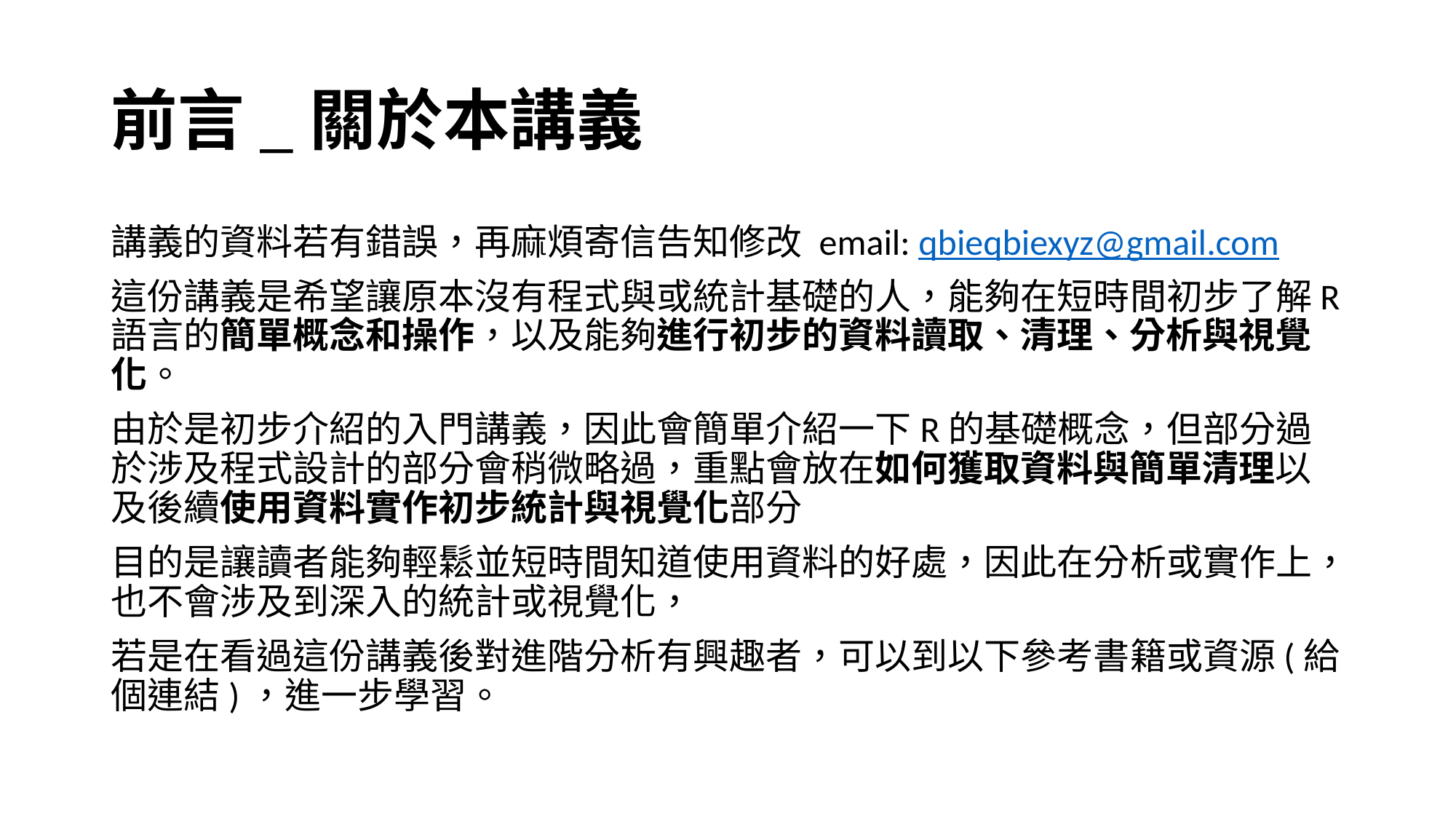

# 前言_關於本講義
講義的資料若有錯誤，再麻煩寄信告知修改 email: qbieqbiexyz@gmail.com
這份講義是希望讓原本沒有程式與或統計基礎的人，能夠在短時間初步了解R語言的簡單概念和操作，以及能夠進行初步的資料讀取、清理、分析與視覺化。
由於是初步介紹的入門講義，因此會簡單介紹一下R的基礎概念，但部分過於涉及程式設計的部分會稍微略過，重點會放在如何獲取資料與簡單清理以及後續使用資料實作初步統計與視覺化部分
目的是讓讀者能夠輕鬆並短時間知道使用資料的好處，因此在分析或實作上，也不會涉及到深入的統計或視覺化，
若是在看過這份講義後對進階分析有興趣者，可以到以下參考書籍或資源(給個連結)，進一步學習。